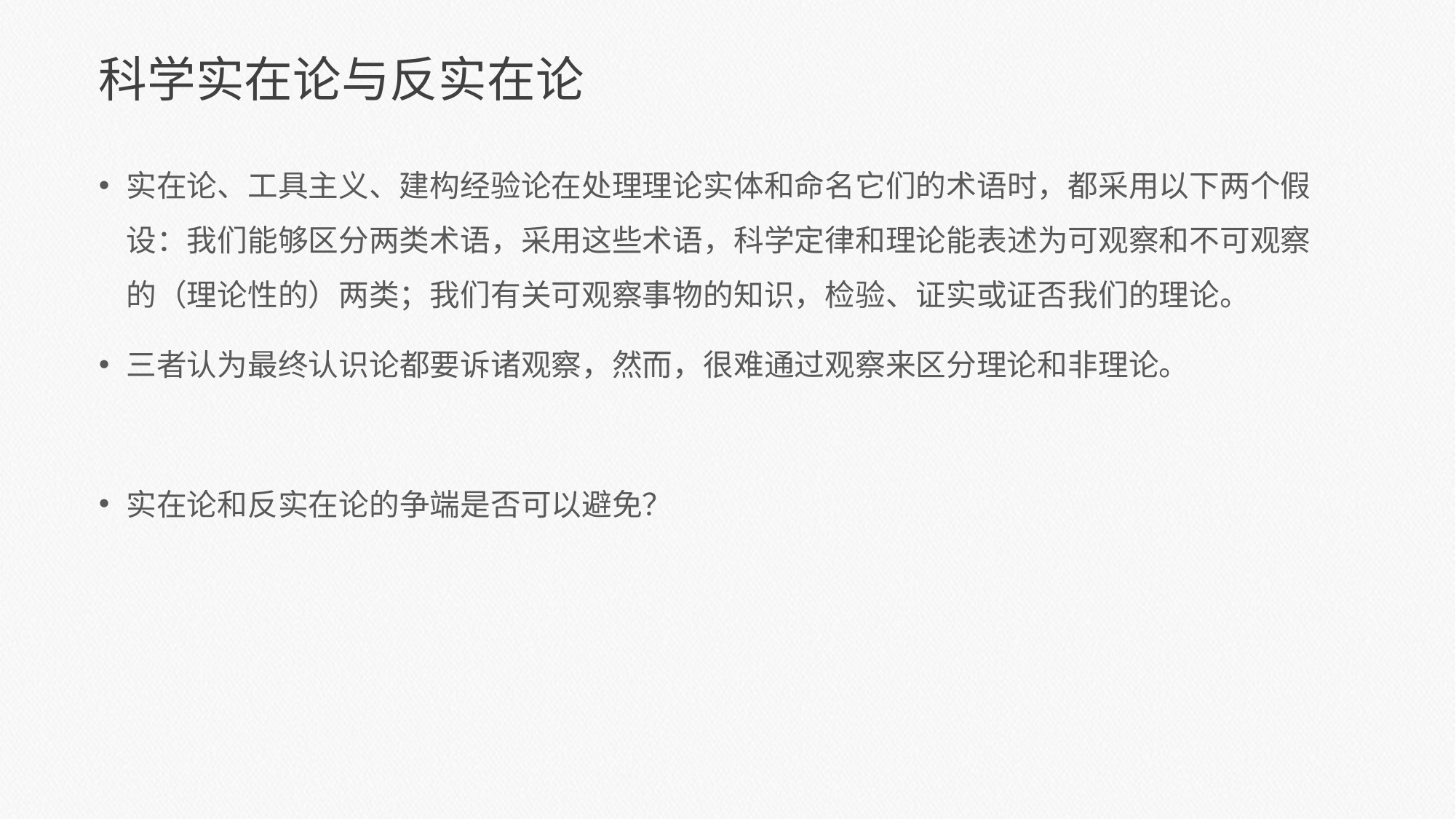

科学实在论与反实在论
实在论、工具主义、建构经验论在处理理论实体和命名它们的术语时，都采用以下两个假设：我们能够区分两类术语，采用这些术语，科学定律和理论能表述为可观察和不可观察的（理论性的）两类；我们有关可观察事物的知识，检验、证实或证否我们的理论。
三者认为最终认识论都要诉诸观察，然而，很难通过观察来区分理论和非理论。

实在论和反实在论的争端是否可以避免？